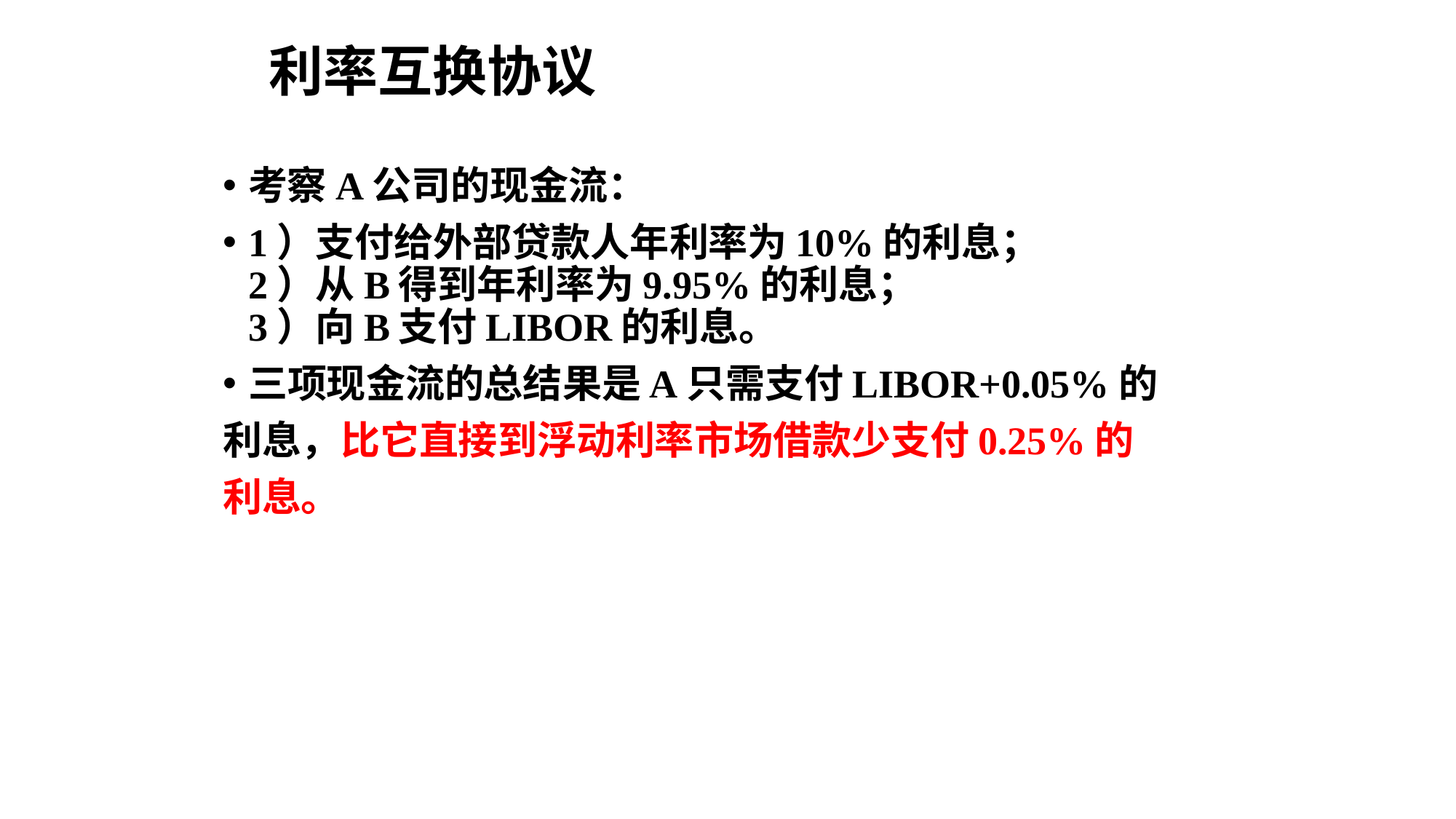

利率互换协议
考察A公司的现金流：
1）支付给外部贷款人年利率为10%的利息；
2）从B得到年利率为9.95%的利息；
3）向B支付LIBOR的利息。
三项现金流的总结果是A只需支付LIBOR+0.05%的
利息，比它直接到浮动利率市场借款少支付0.25%的
利息。